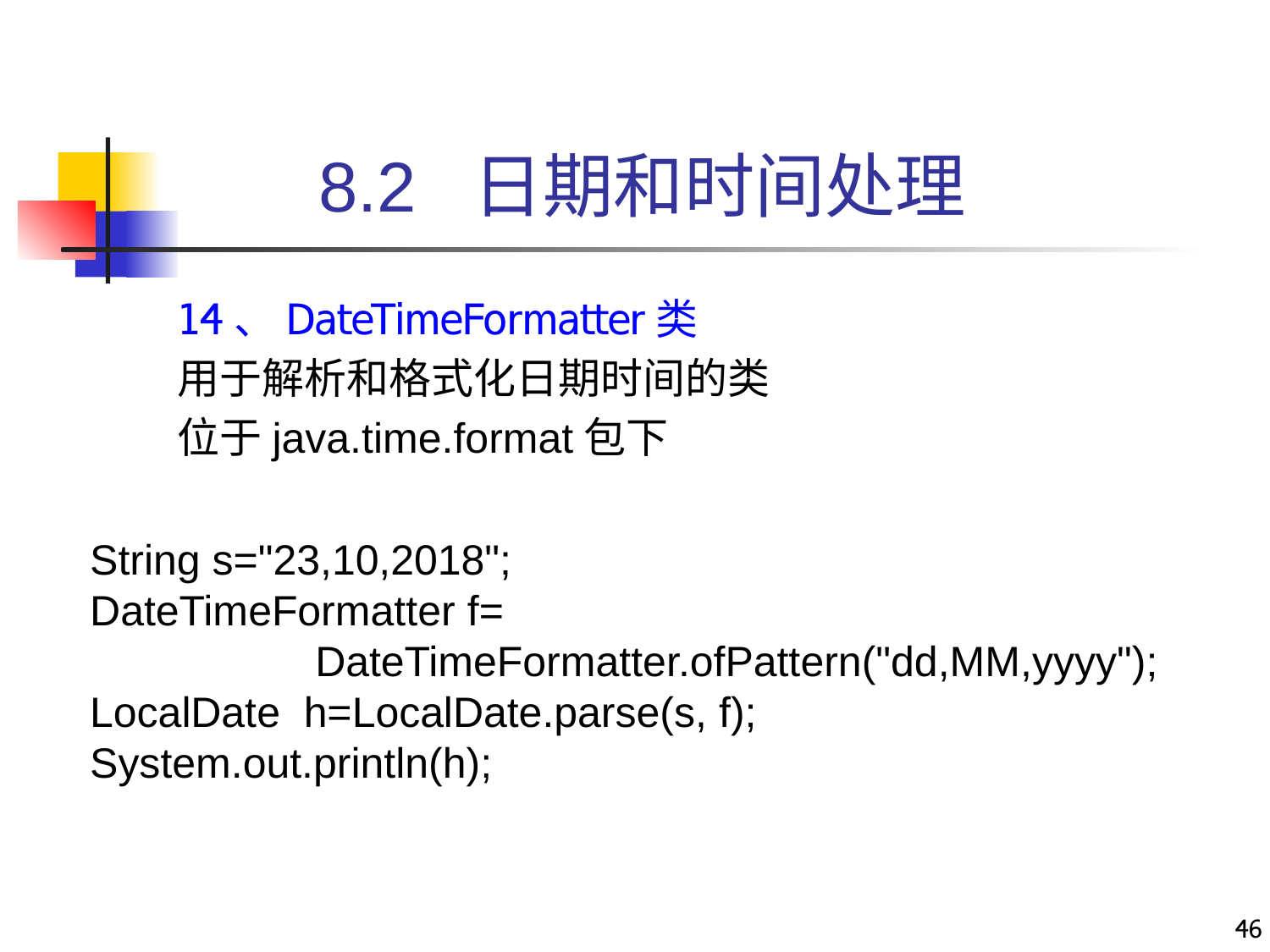

# 8.2  日期和时间处理
14、DateTimeFormatter类
用于解析和格式化日期时间的类
位于java.time.format包下
String s="23,10,2018";
DateTimeFormatter f=
                   DateTimeFormatter.ofPattern("dd,MM,yyyy");
LocalDate  h=LocalDate.parse(s, f);
System.out.println(h);
46